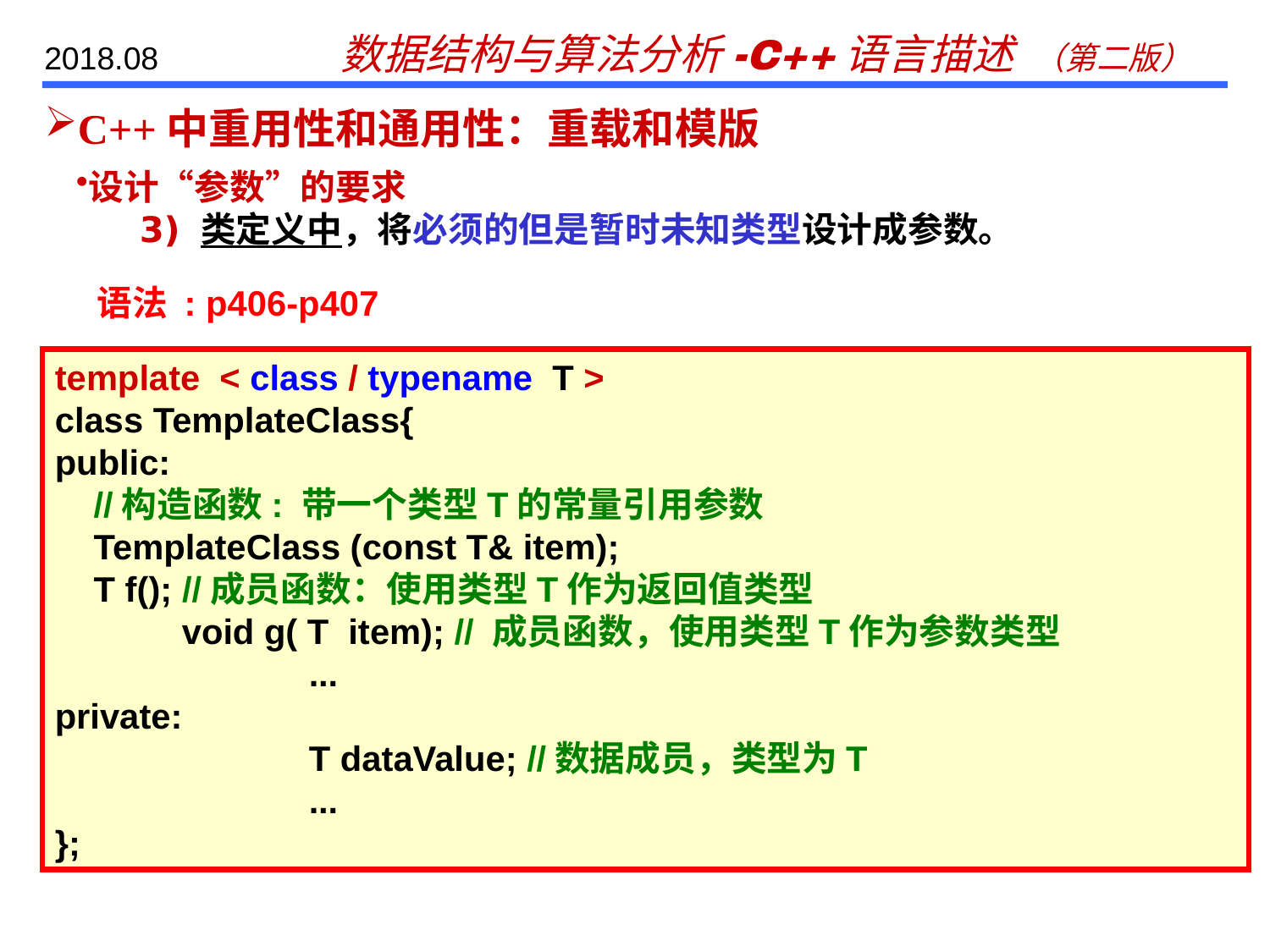

C++中重用性和通用性：重载和模版
设计“参数”的要求
3) 类定义中，将必须的但是暂时未知类型设计成参数。
语法 : p406-p407
template  < class / typename  T >
class TemplateClass{
public:
    //构造函数: 带一个类型T的常量引用参数
    TemplateClass (const T& item);
    T f(); //成员函数：使用类型T作为返回值类型
	void g( T  item); // 成员函数，使用类型T作为参数类型
		...
private:
		T dataValue; //数据成员，类型为T
		...
};